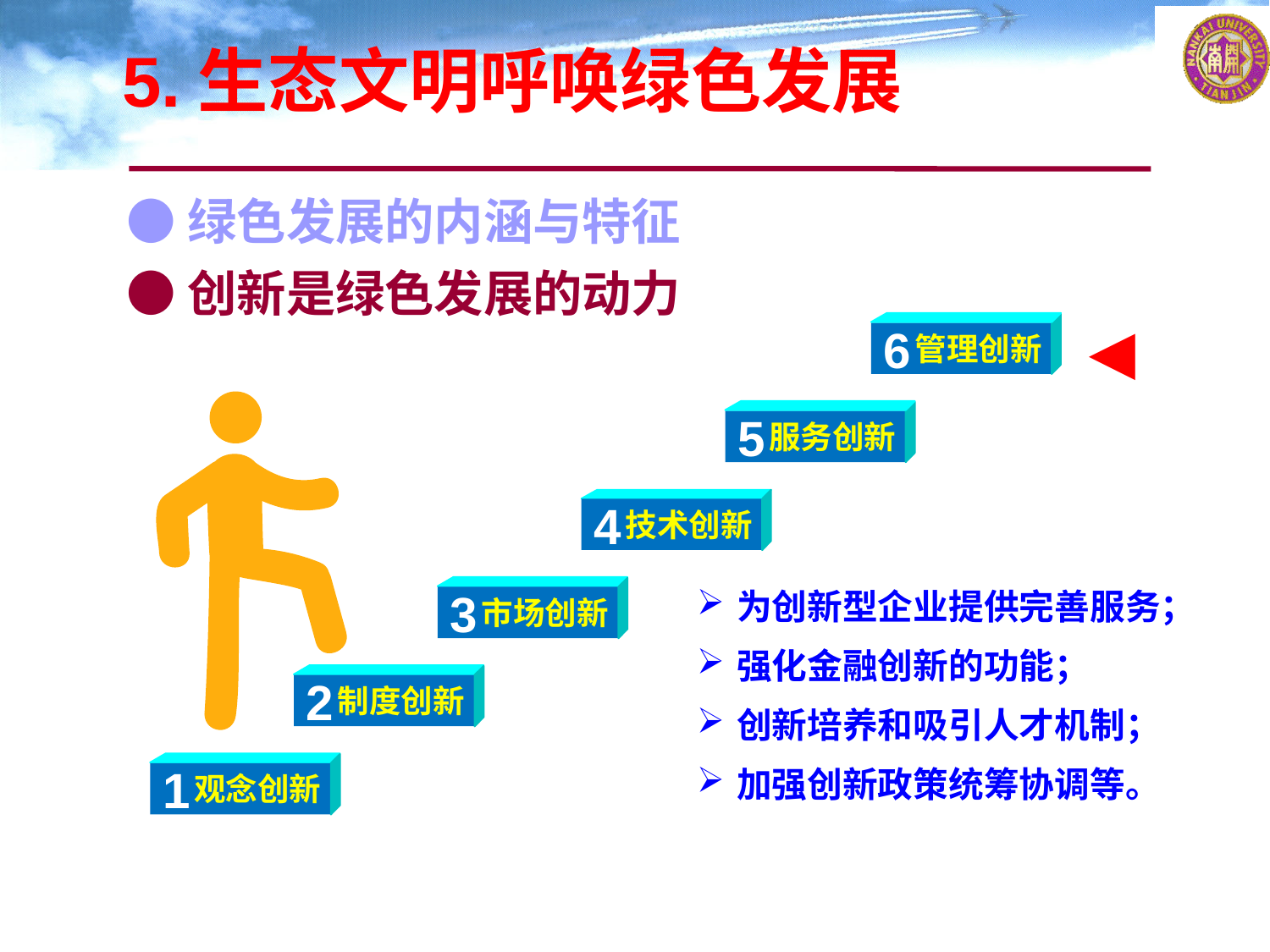

5.生态文明呼唤绿色发展
●绿色发展的内涵与特征

●创新是绿色发展的动力

◄

管理创新
6

服务创新
5

技术创新
4
为创新型企业提供完善服务；
强化金融创新的功能；
创新培养和吸引人才机制；
加强创新政策统筹协调等。

市场创新
3

制度创新
2

观念创新
1